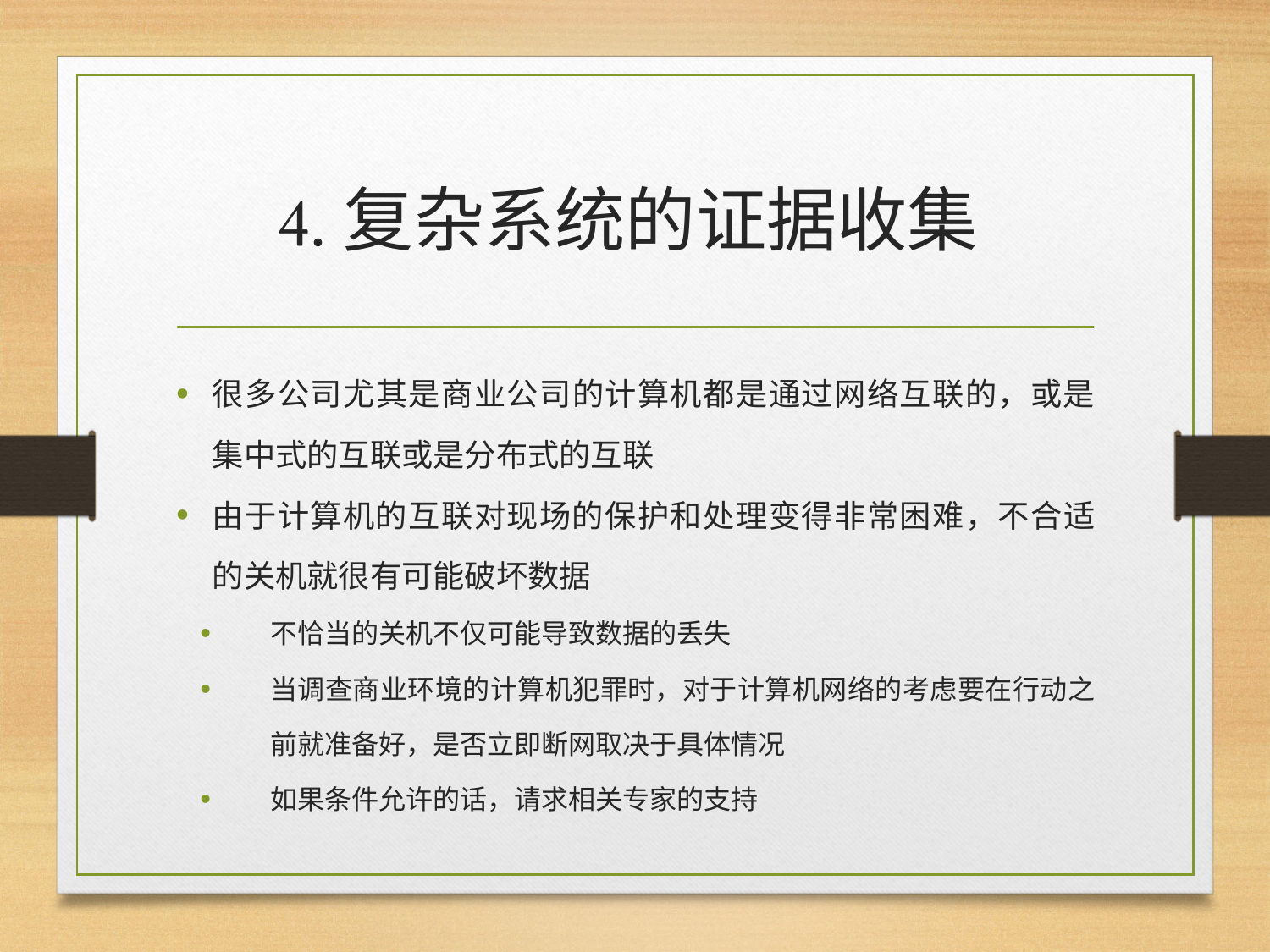

# 4.复杂系统的证据收集
很多公司尤其是商业公司的计算机都是通过网络互联的，或是集中式的互联或是分布式的互联
由于计算机的互联对现场的保护和处理变得非常困难，不合适的关机就很有可能破坏数据
不恰当的关机不仅可能导致数据的丢失
当调查商业环境的计算机犯罪时，对于计算机网络的考虑要在行动之前就准备好，是否立即断网取决于具体情况
如果条件允许的话，请求相关专家的支持